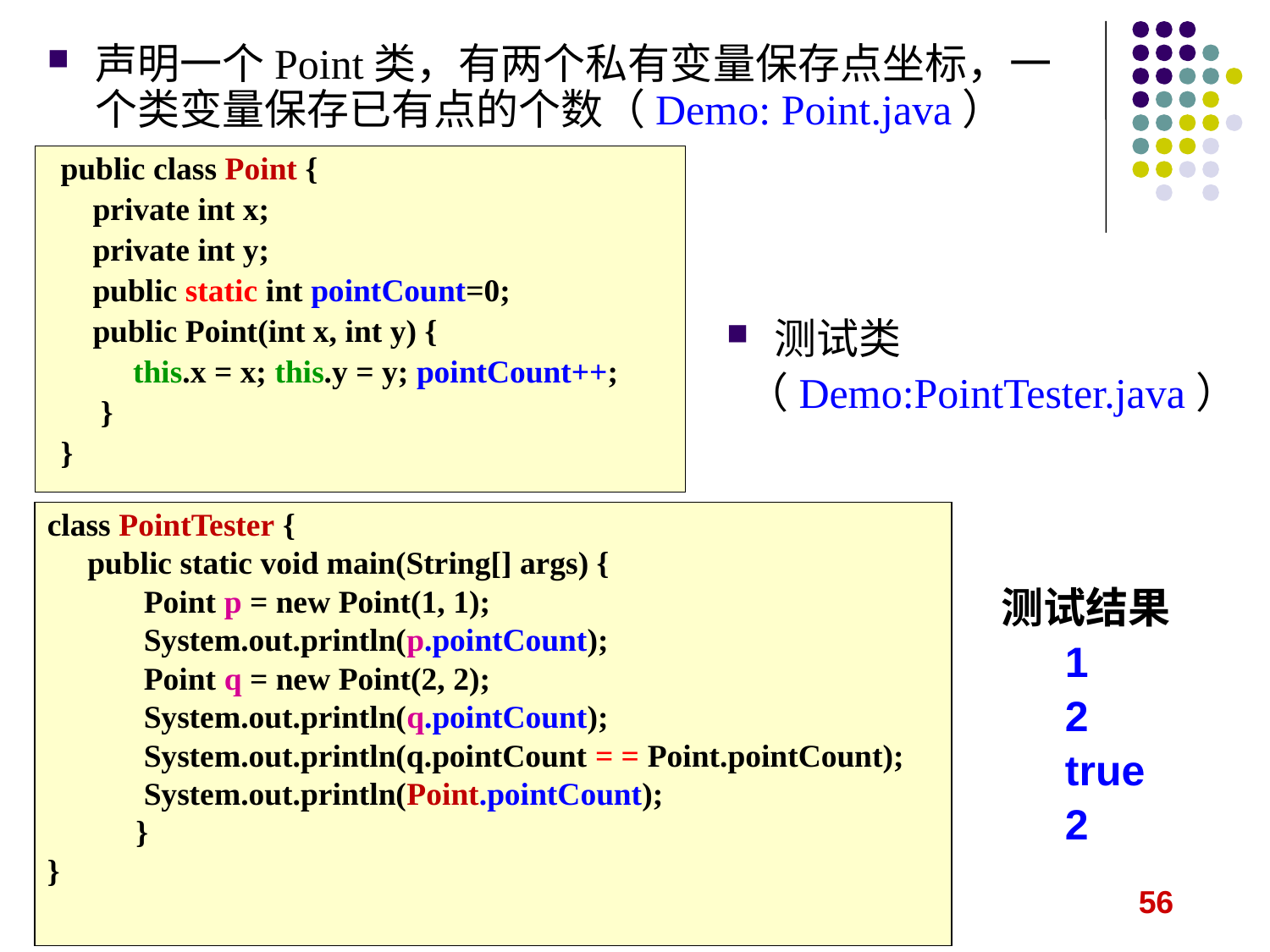

声明一个Point类，有两个私有变量保存点坐标，一个类变量保存已有点的个数（Demo: Point.java）
public class Point {
    private int x;
    private int y;
    public static int pointCount=0;
    public Point(int x, int y) {
         this.x = x; this.y = y; pointCount++;
     }
}
测试类
 （Demo:PointTester.java）
class PointTester {
     public static void main(String[] args) {
            Point p = new Point(1, 1);
            System.out.println(p.pointCount);
            Point q = new Point(2, 2);
            System.out.println(q.pointCount);
            System.out.println(q.pointCount = = Point.pointCount);
            System.out.println(Point.pointCount);
           }
}
测试结果
1
2
true
2